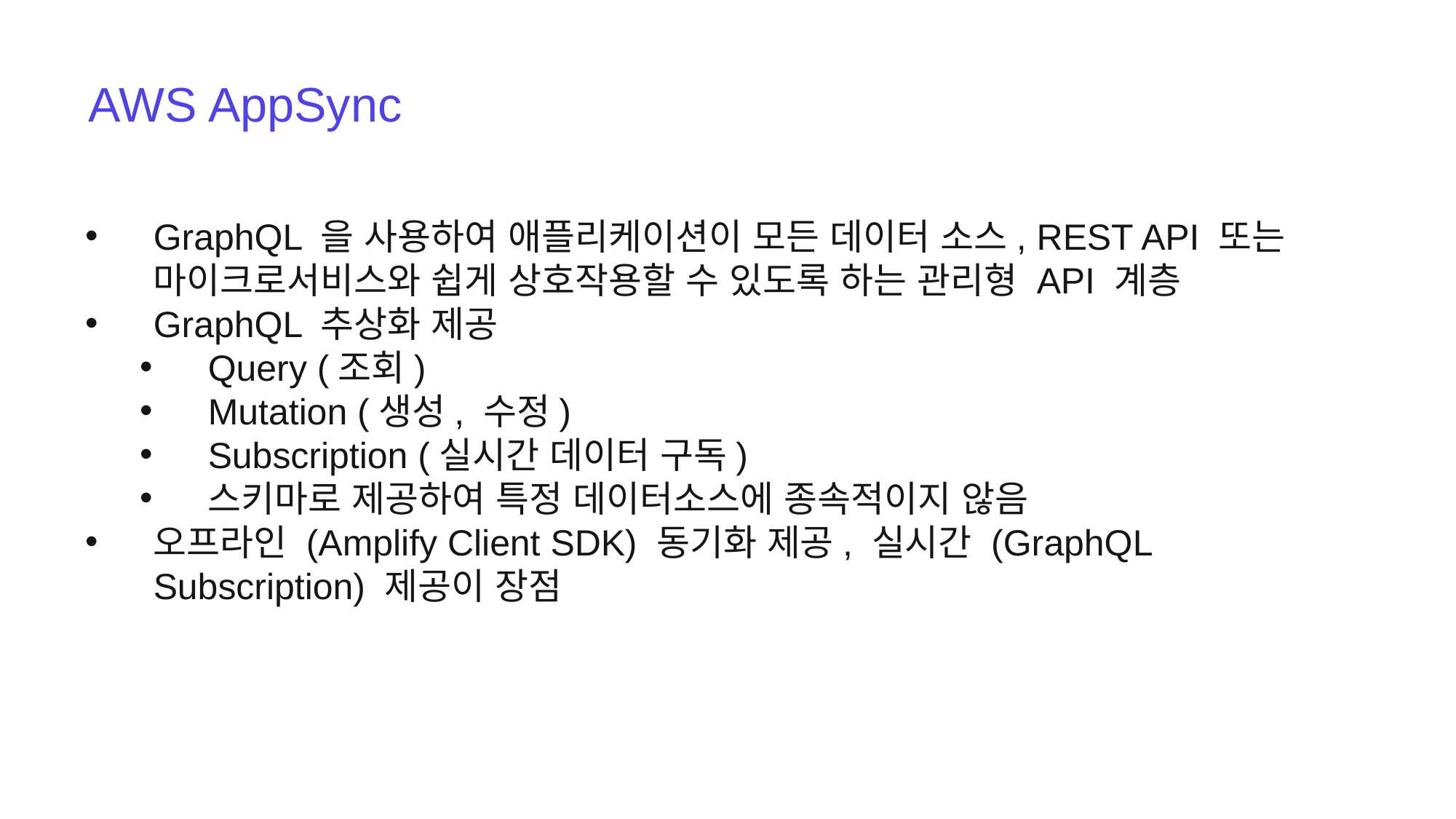

AWS AppSync
GraphQL 을 사용하여 애플리케이션이 모든 데이터 소스, REST API 또는
마이크로서비스와 쉽게 상호작용할 수 있도록 하는 관리형 API 계층
GraphQL 추상화 제공
Query (조회)
Mutation (생성, 수정)
Subscription (실시간 데이터 구독)
스키마로 제공하여 특정 데이터소스에 종속적이지 않음
오프라인 (Amplify Client SDK) 동기화 제공, 실시간 (GraphQL Subscription) 제공이 장점